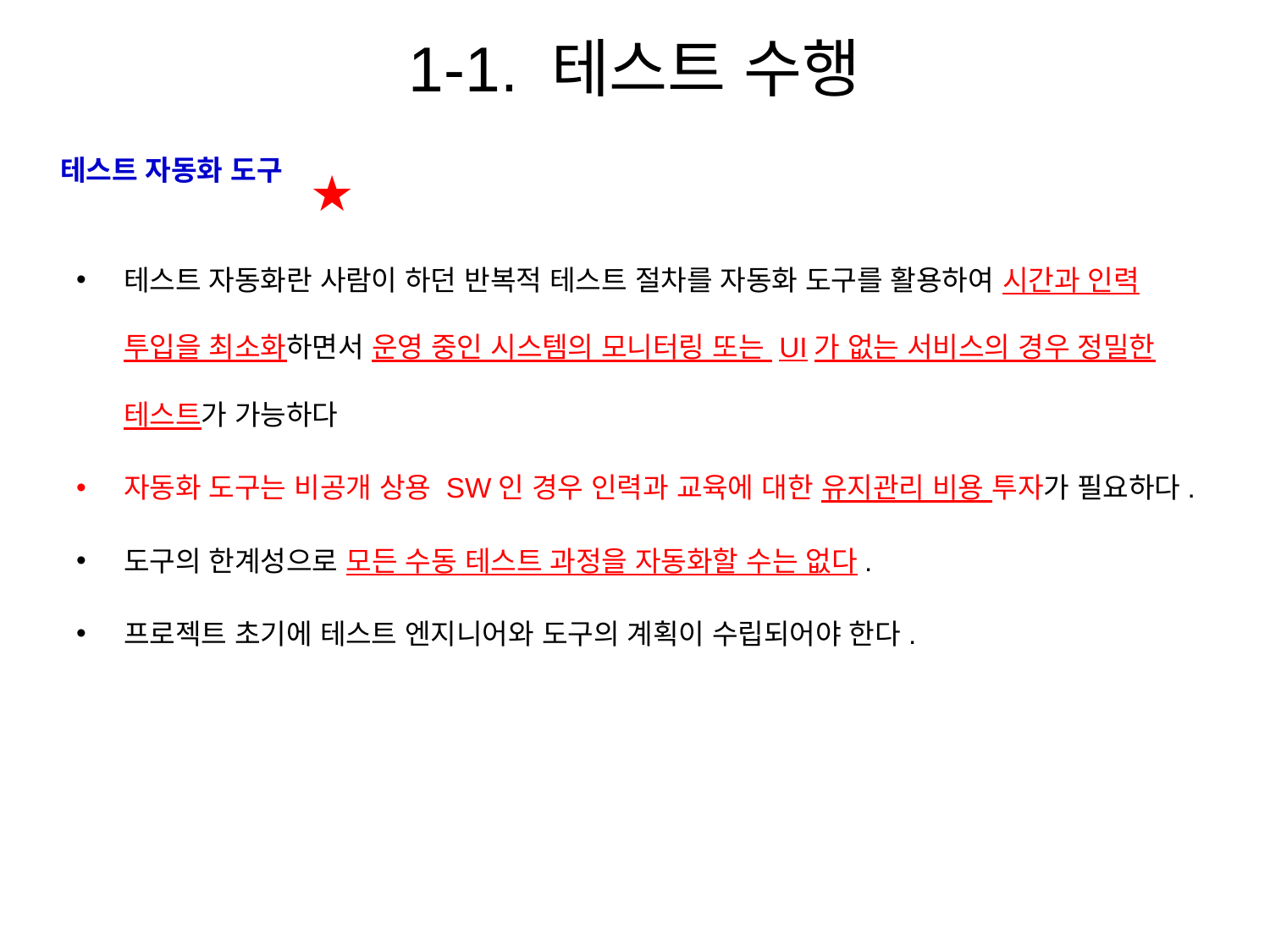

# 1-1. 테스트 수행
테스트 자동화 도구
★
테스트 자동화란 사람이 하던 반복적 테스트 절차를 자동화 도구를 활용하여 시간과 인력 투입을 최소화하면서 운영 중인 시스템의 모니터링 또는 UI가 없는 서비스의 경우 정밀한 테스트가 가능하다
자동화 도구는 비공개 상용 SW인 경우 인력과 교육에 대한 유지관리 비용 투자가 필요하다.
도구의 한계성으로 모든 수동 테스트 과정을 자동화할 수는 없다.
프로젝트 초기에 테스트 엔지니어와 도구의 계획이 수립되어야 한다.